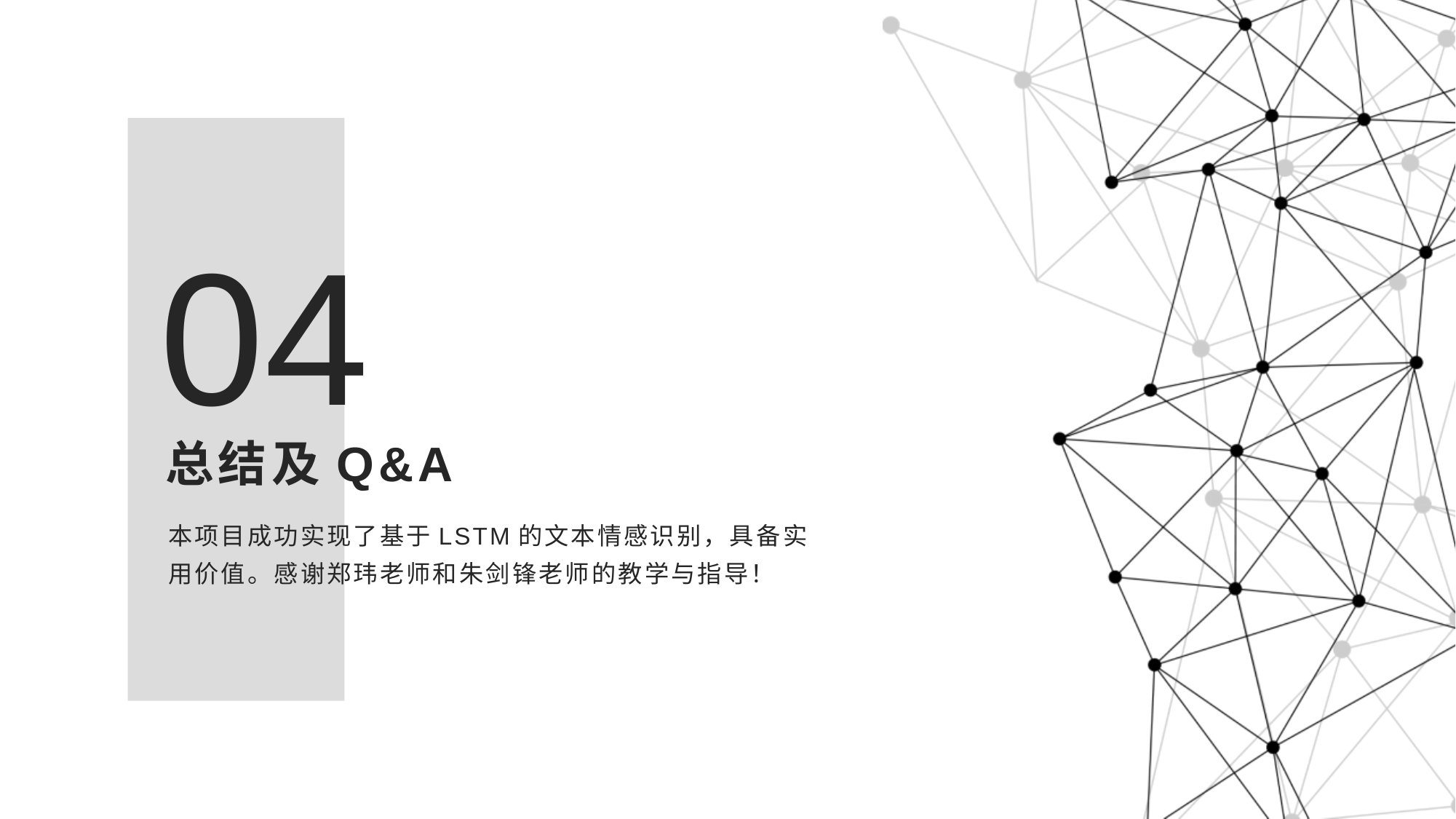

04
# 总结及Q&A
本项目成功实现了基于LSTM的文本情感识别，具备实用价值。感谢郑玮老师和朱剑锋老师的教学与指导！